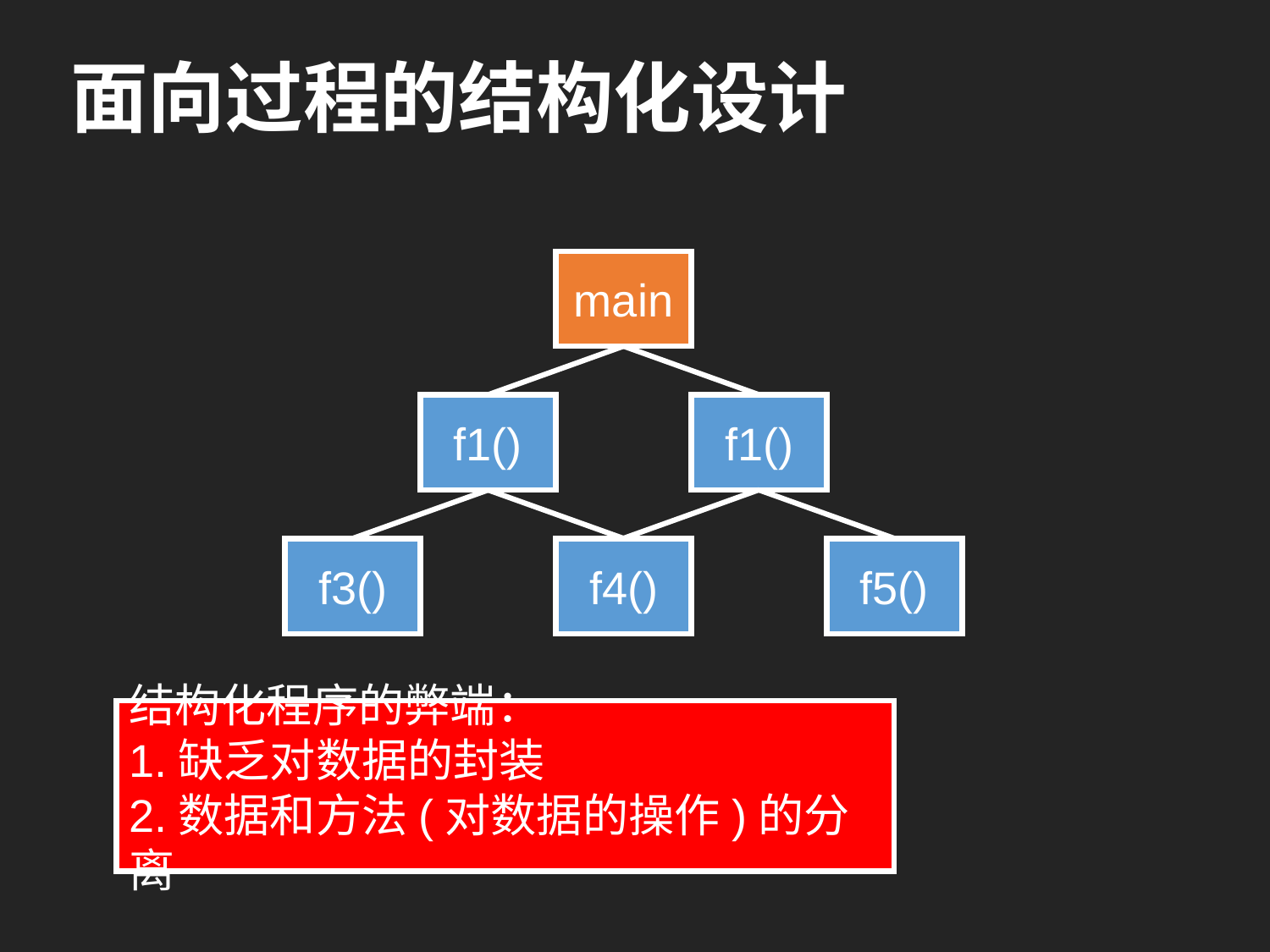

# 面向过程的结构化设计
main
f1()
f1()
f3()
f4()
f5()
结构化程序的弊端：
1.缺乏对数据的封装
2.数据和方法(对数据的操作)的分离